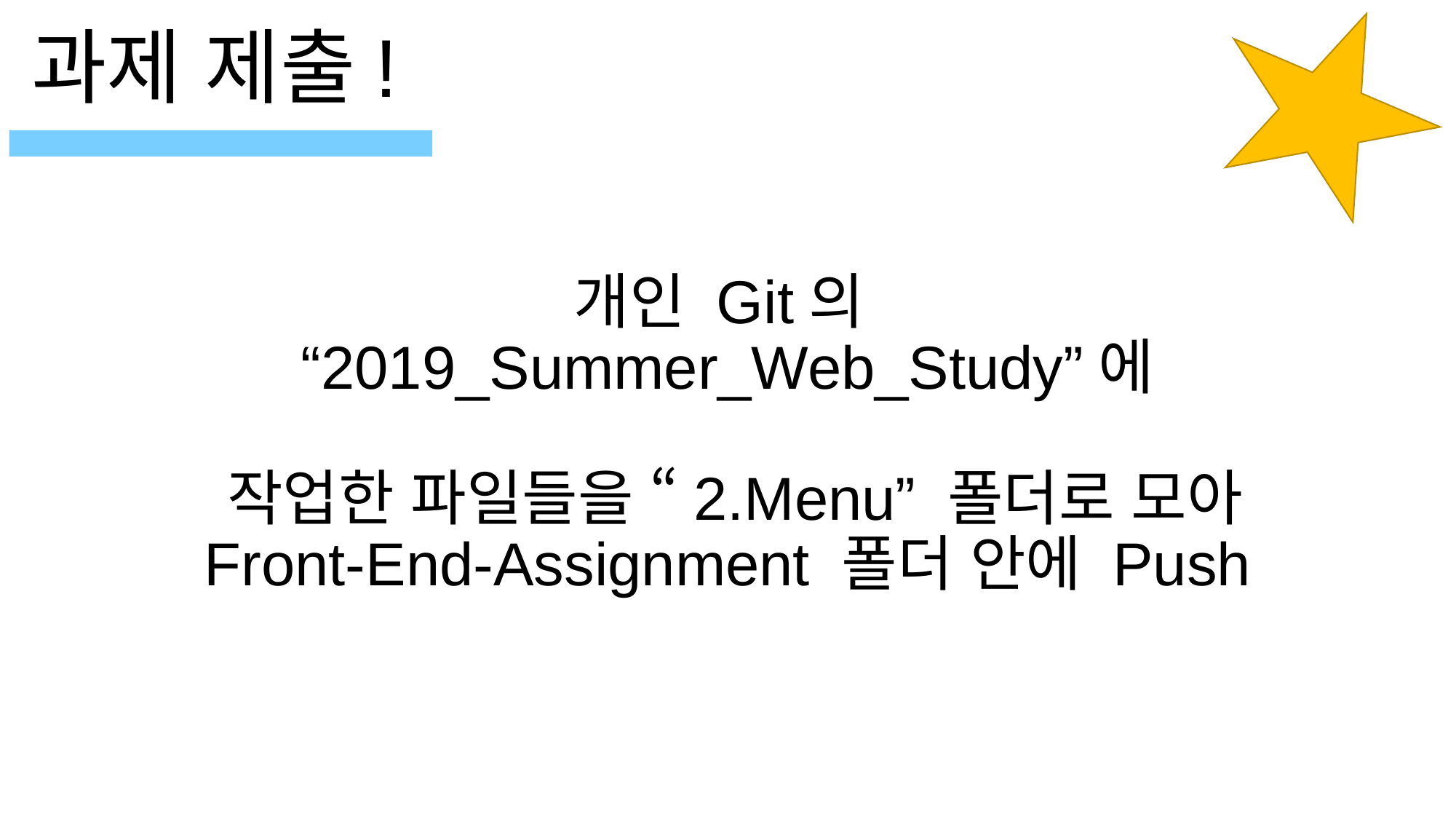

과제 제출!

개인 Git의
“2019_Summer_Web_Study”에

 작업한 파일들을 “2.Menu” 폴더로 모아
Front-End-Assignment 폴더 안에 Push